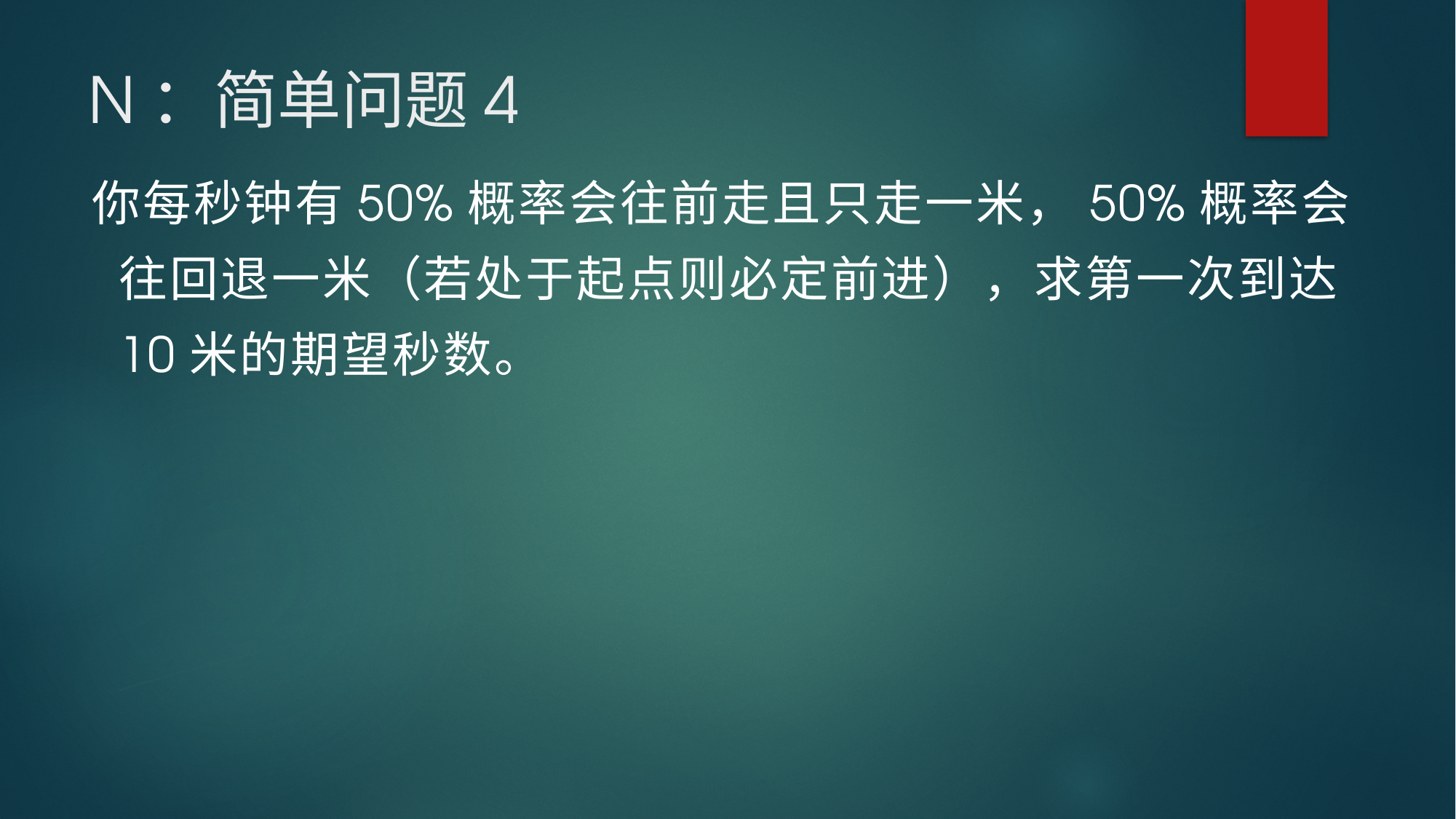

# N：简单问题4
你每秒钟有50%概率会往前走且只走一米，50%概率会往回退一米（若处于起点则必定前进），求第一次到达10米的期望秒数。